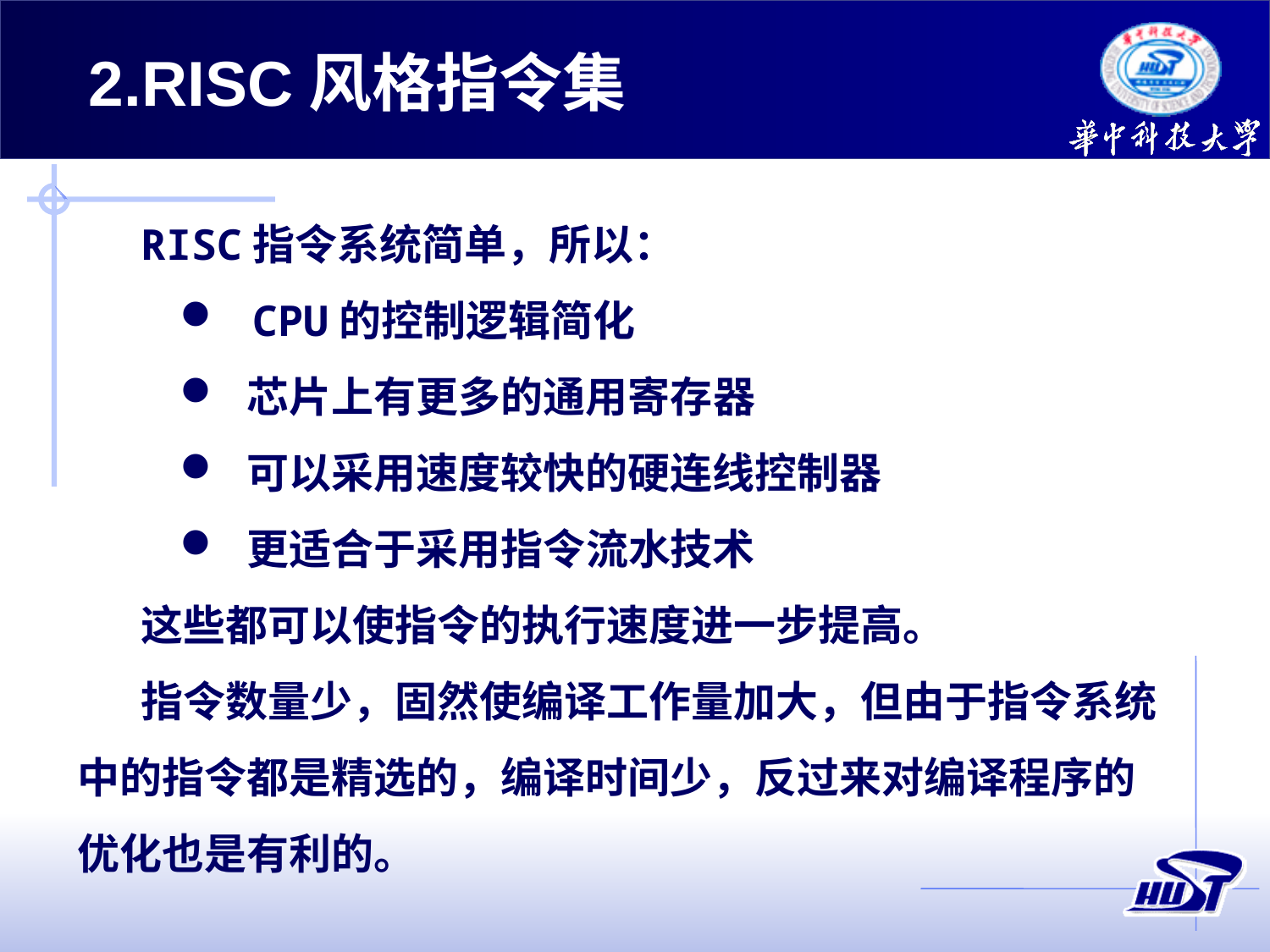

2.RISC风格指令集
RISC指令系统简单，所以：
 CPU的控制逻辑简化
 芯片上有更多的通用寄存器
 可以采用速度较快的硬连线控制器
 更适合于采用指令流水技术
这些都可以使指令的执行速度进一步提高。
指令数量少，固然使编译工作量加大，但由于指令系统中的指令都是精选的，编译时间少，反过来对编译程序的优化也是有利的。